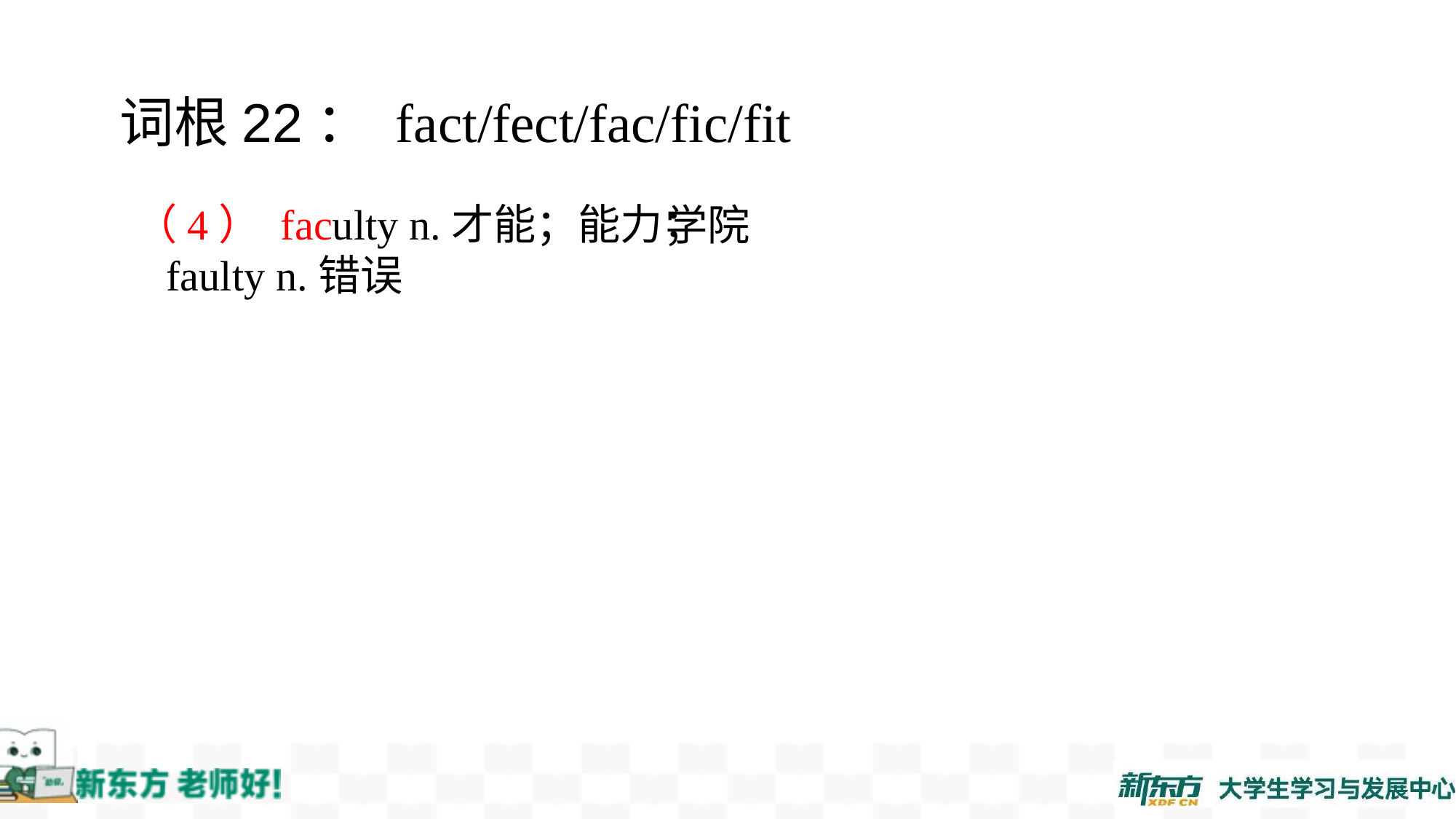

词根22： fact/fect/fac/fic/fit
（4） faculty n.才能；能力；
   faulty n.错误
学院